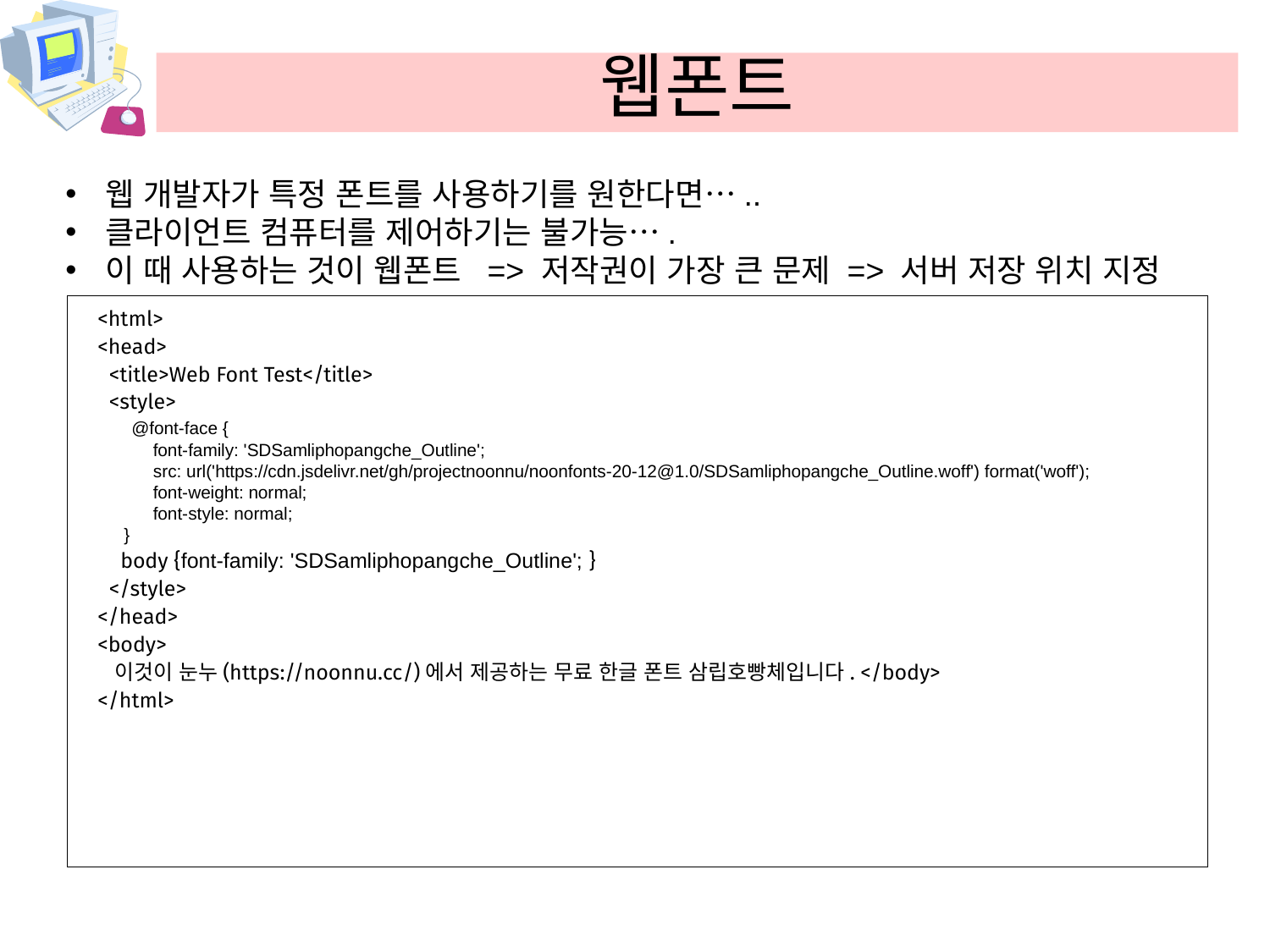

# 웹폰트
웹 개발자가 특정 폰트를 사용하기를 원한다면…..
클라이언트 컴퓨터를 제어하기는 불가능….
이 때 사용하는 것이 웹폰트  => 저작권이 가장 큰 문제 => 서버 저장 위치 지정
<html>
<head>
  <title>Web Font Test</title>
  <style>
         @font-face {
               font-family: 'SDSamliphopangche_Outline';
               src: url('https://cdn.jsdelivr.net/gh/projectnoonnu/noonfonts-20-12@1.0/SDSamliphopangche_Outline.woff') format('woff');
               font-weight: normal;
               font-style: normal;
         }
    body {font-family: 'SDSamliphopangche_Outline'; }
  </style>
</head>
<body>
  이것이 눈누(https://noonnu.cc/)에서 제공하는 무료 한글 폰트 삼립호빵체입니다. </body>
</html>